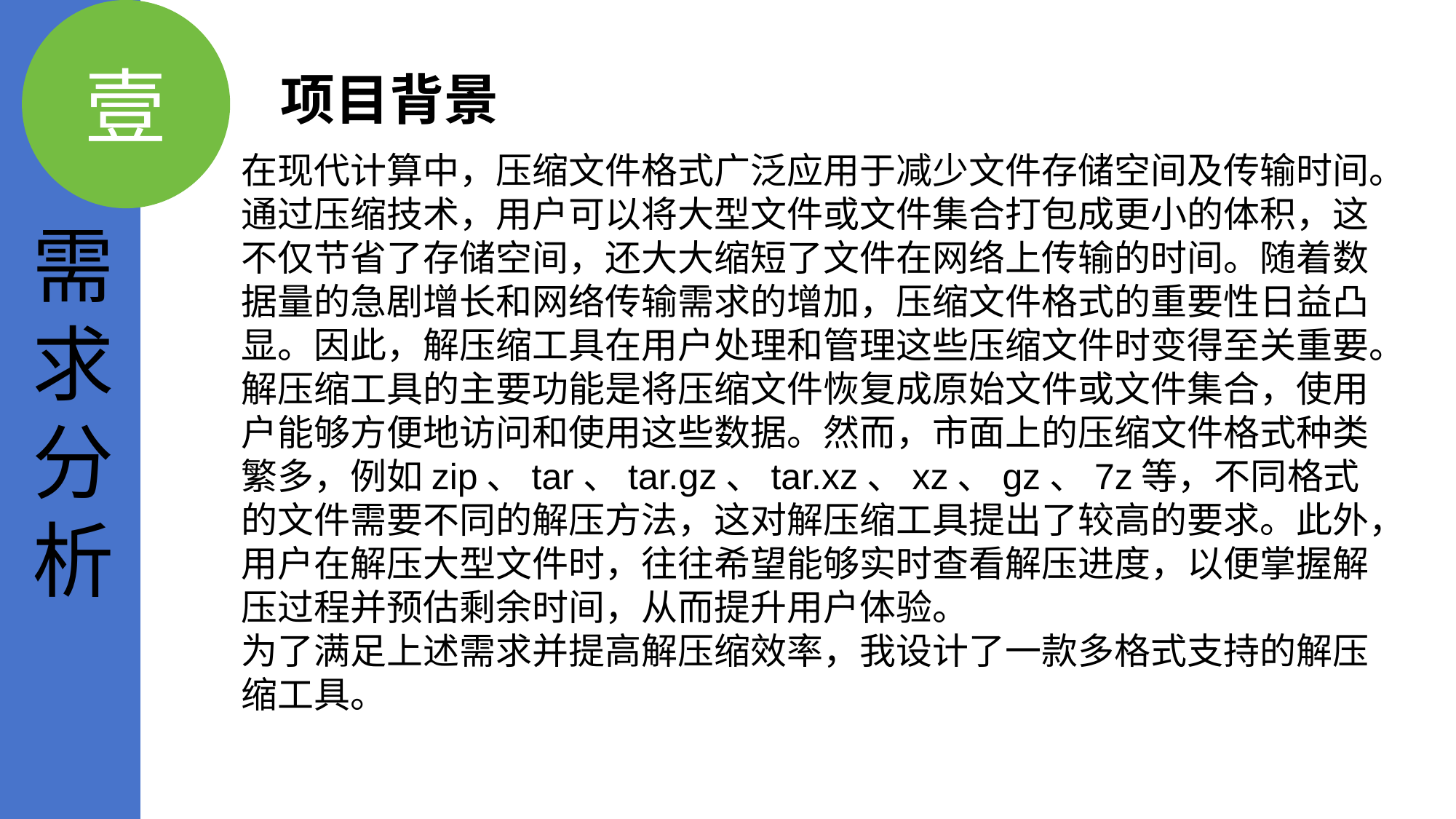

壹

项目背景
在现代计算中，压缩文件格式广泛应用于减少文件存储空间及传输时间。通过压缩技术，用户可以将大型文件或文件集合打包成更小的体积，这不仅节省了存储空间，还大大缩短了文件在网络上传输的时间。随着数据量的急剧增长和网络传输需求的增加，压缩文件格式的重要性日益凸显。因此，解压缩工具在用户处理和管理这些压缩文件时变得至关重要。
解压缩工具的主要功能是将压缩文件恢复成原始文件或文件集合，使用户能够方便地访问和使用这些数据。然而，市面上的压缩文件格式种类繁多，例如zip、tar、tar.gz、tar.xz、xz、gz、7z等，不同格式的文件需要不同的解压方法，这对解压缩工具提出了较高的要求。此外，用户在解压大型文件时，往往希望能够实时查看解压进度，以便掌握解压过程并预估剩余时间，从而提升用户体验。
为了满足上述需求并提高解压缩效率，我设计了一款多格式支持的解压缩工具。
需求分析
总体设计
贰
详细设计
叁
总结
肆